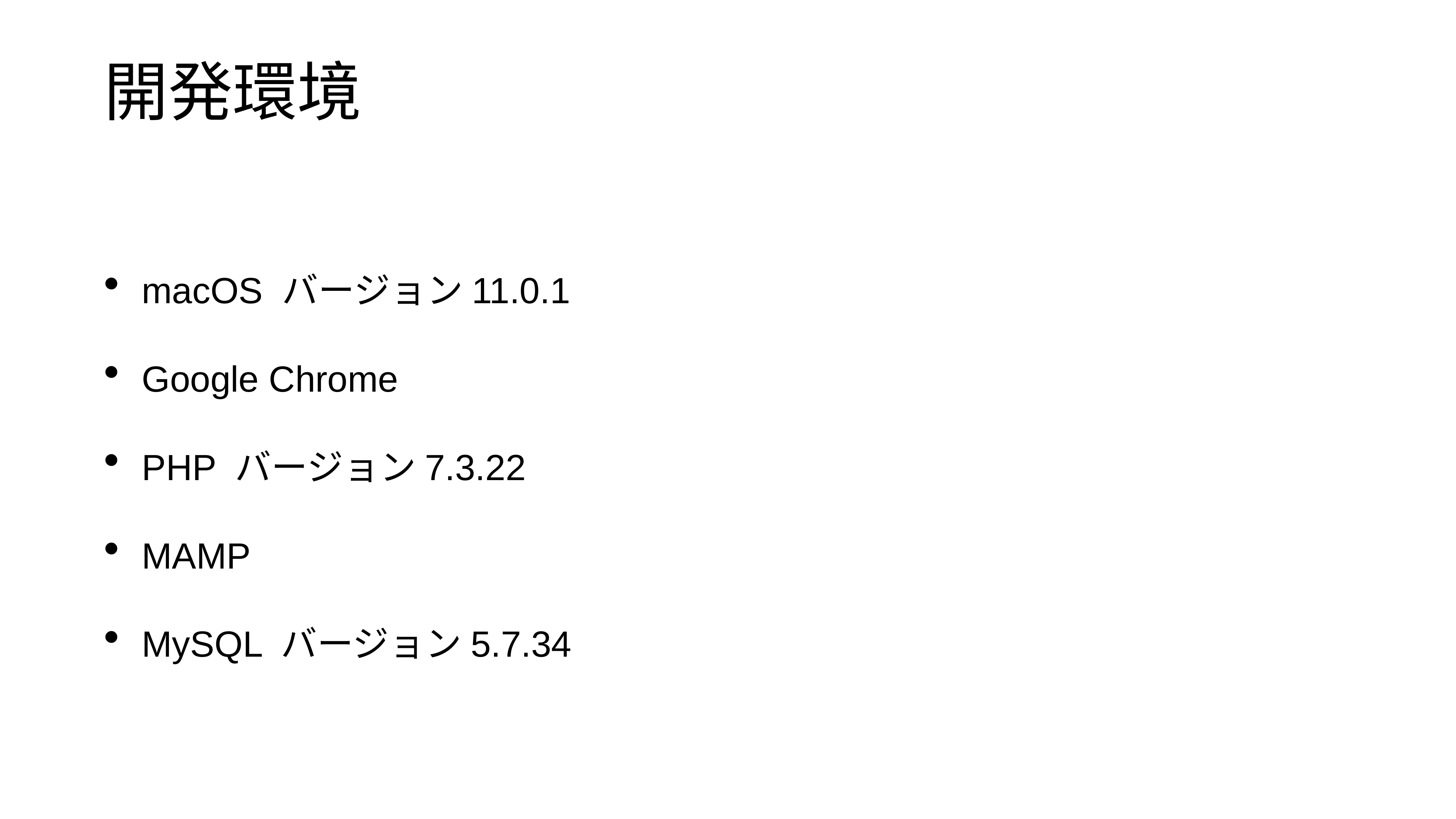

# 開発環境
macOS バージョン11.0.1
Google Chrome
PHP バージョン7.3.22
MAMP
MySQL バージョン5.7.34